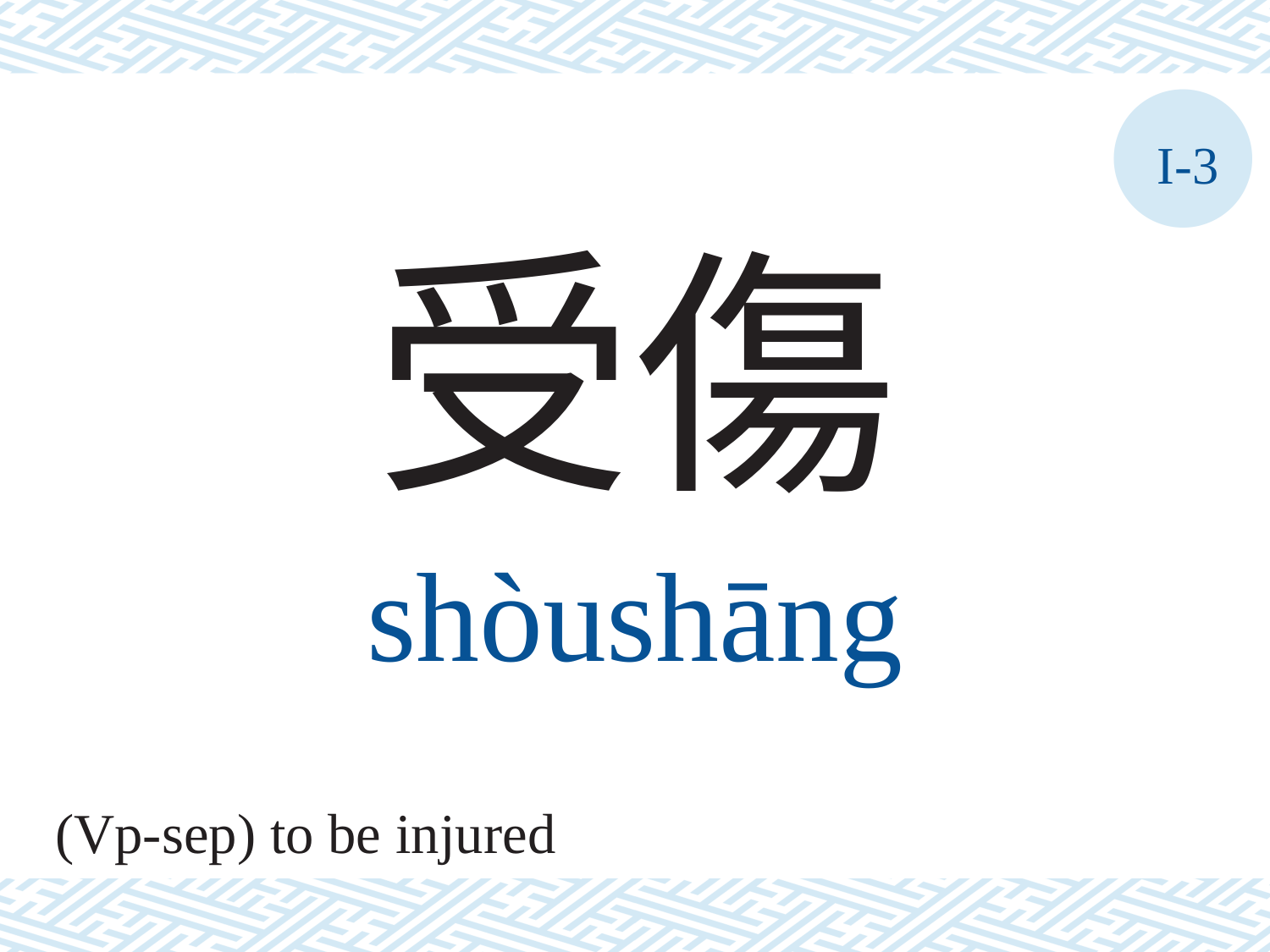

I-3
受傷
shòushāng
(Vp-sep) to be injured